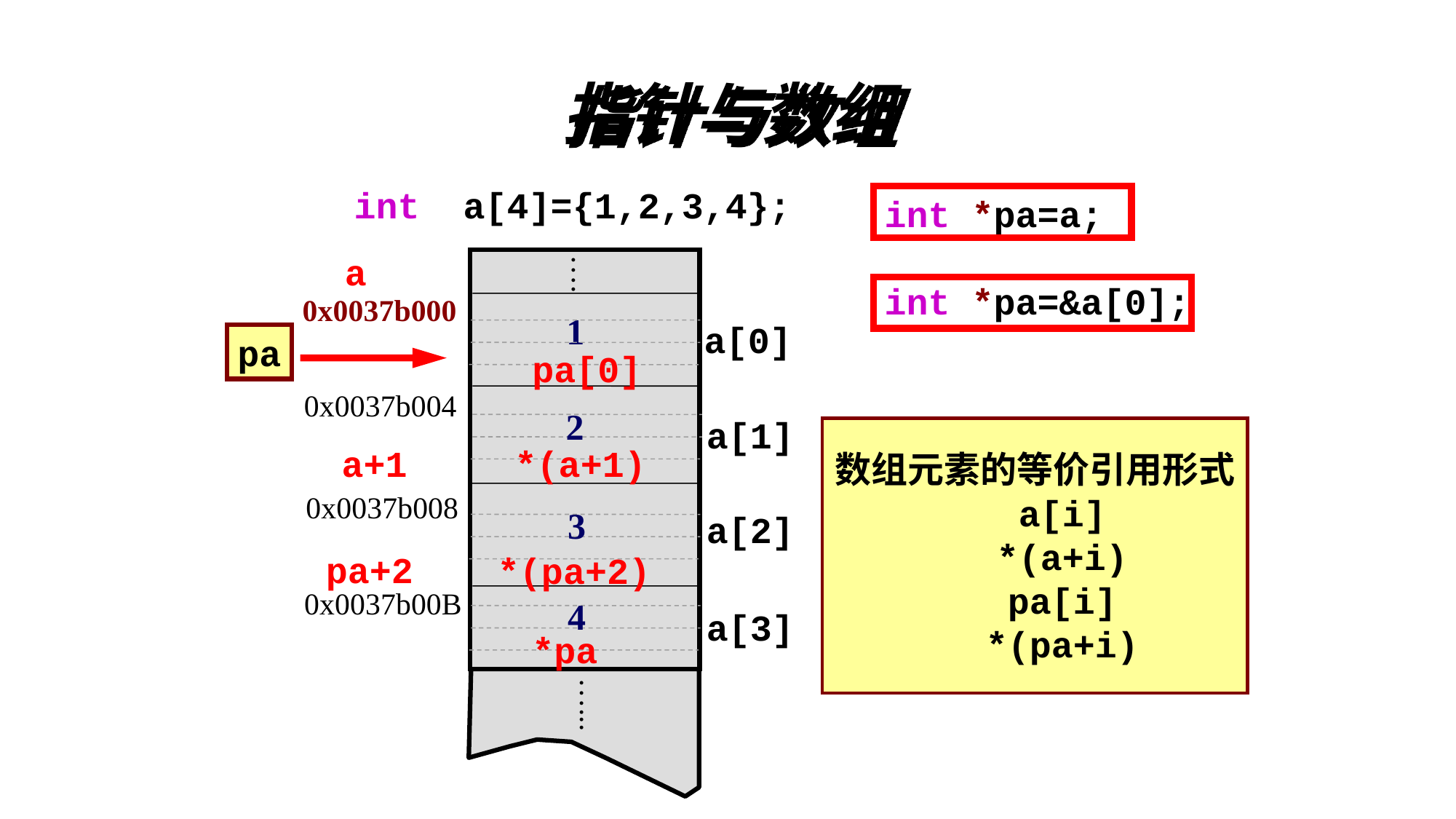

# 指针与数组
int  a[4]={1,2,3,4};
int *pa=a;

a
….

int *pa=&a[0];

0x0037b000

1
a[0]

pa
pa[0]

0x0037b004

2
a[1]

数组元素的等价引用形式
a[i]
*(a+i)
pa[i]
*(pa+i)
a+1
*(a+1)
0x0037b008

3
a[2]

pa+2
*(pa+2)
0x0037b00B

4
a[3]

*pa

…...